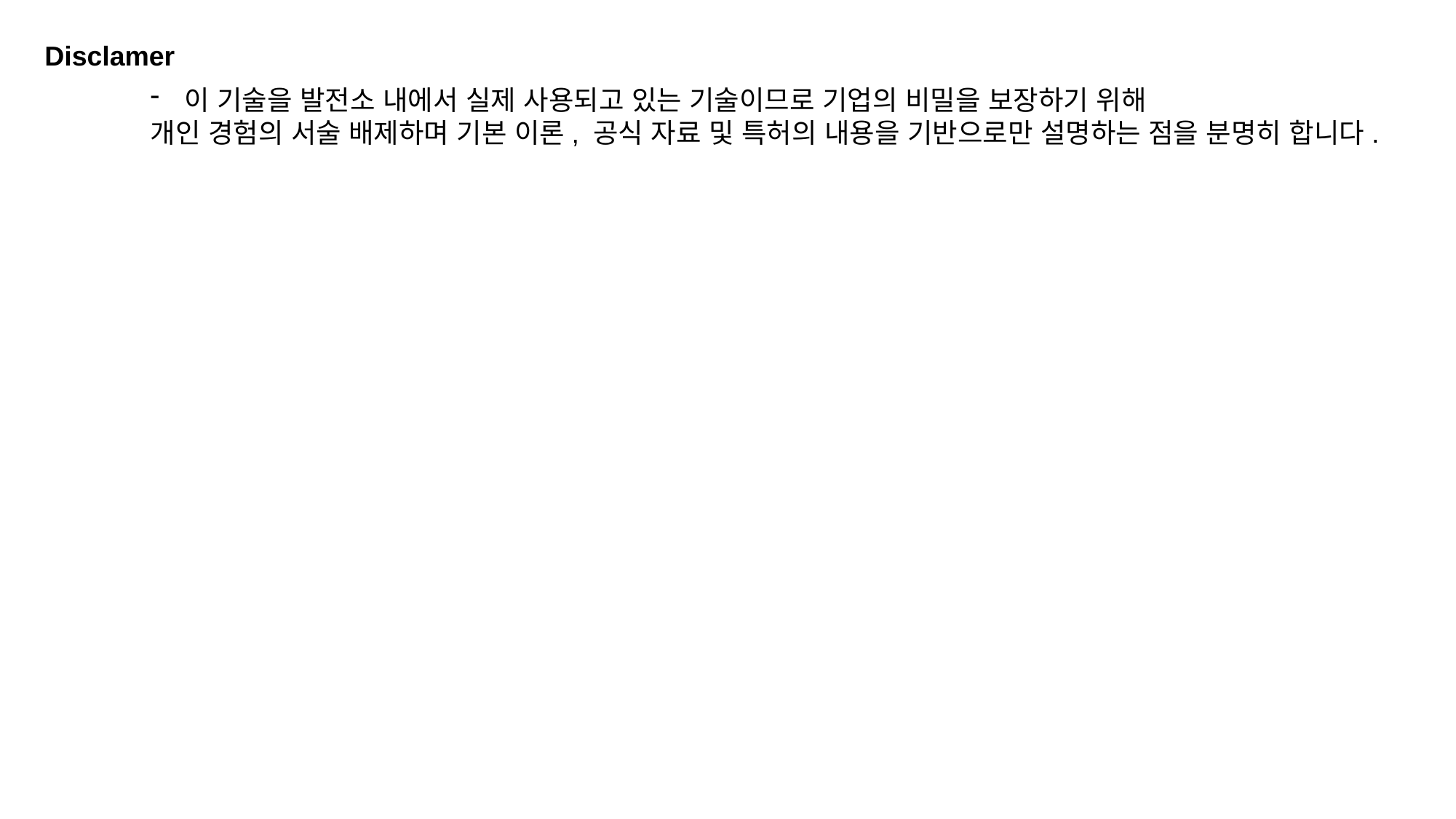

Disclamer
이 기술을 발전소 내에서 실제 사용되고 있는 기술이므로 기업의 비밀을 보장하기 위해
개인 경험의 서술 배제하며 기본 이론, 공식 자료 및 특허의 내용을 기반으로만 설명하는 점을 분명히 합니다.